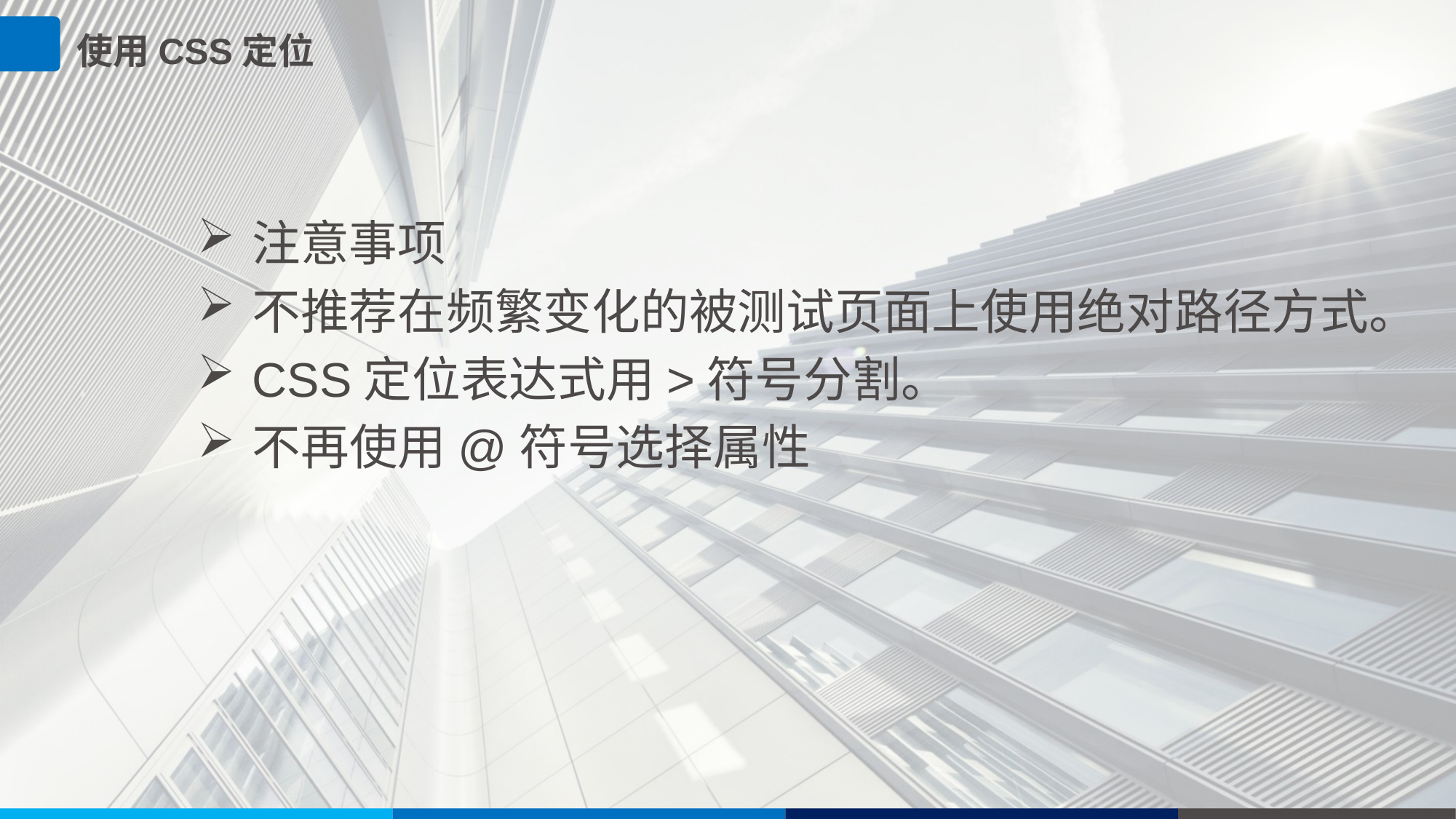

使用CSS定位
注意事项
不推荐在频繁变化的被测试页面上使用绝对路径方式。
CSS定位表达式用>符号分割。
不再使用@符号选择属性